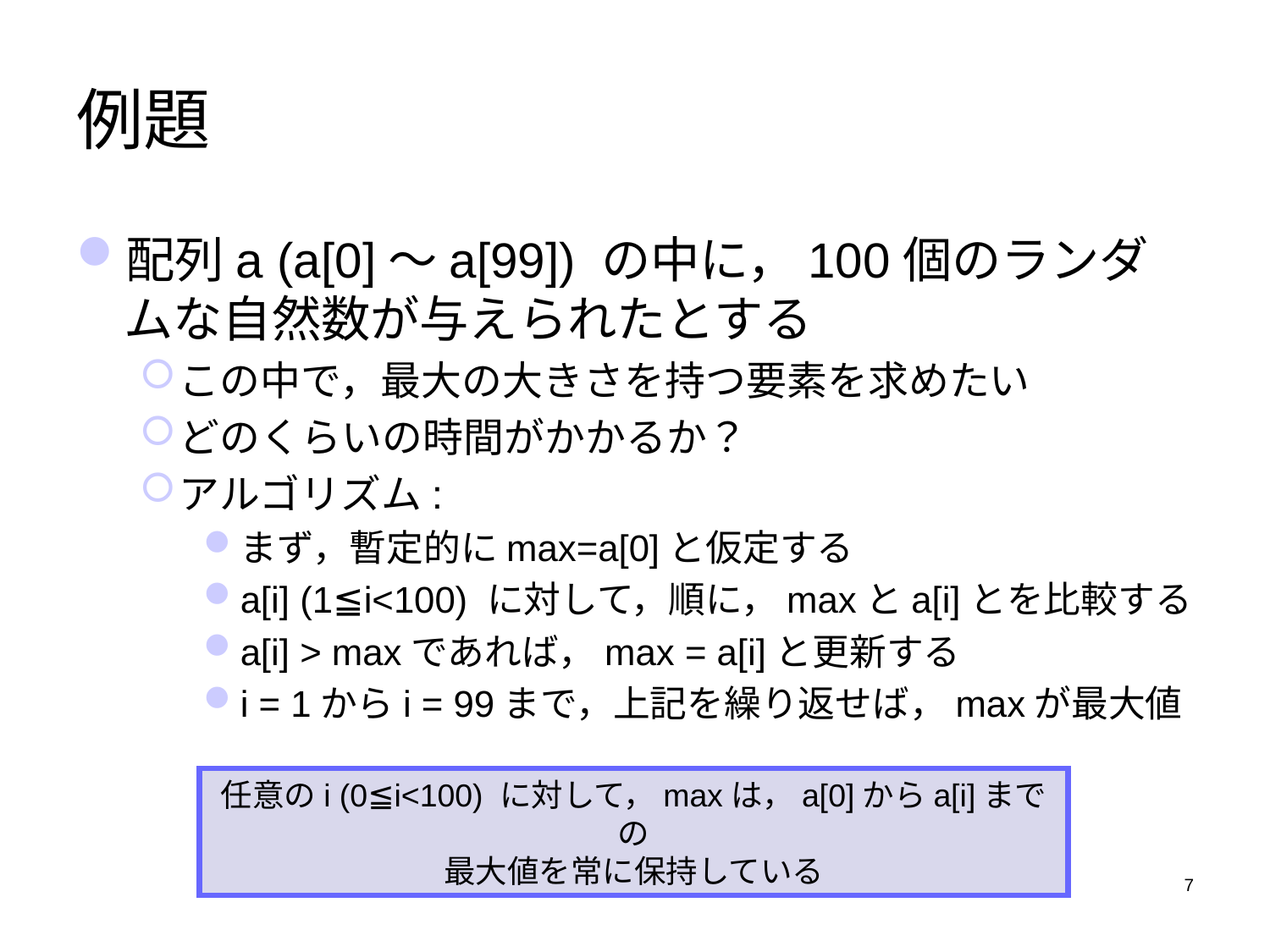

# 例題
配列a (a[0]～a[99]) の中に，100個のランダムな自然数が与えられたとする
この中で，最大の大きさを持つ要素を求めたい
どのくらいの時間がかかるか？
アルゴリズム:
まず，暫定的にmax=a[0]と仮定する
a[i] (1≦i<100) に対して，順に，maxとa[i]とを比較する
a[i] > maxであれば，max = a[i]と更新する
i = 1からi = 99まで，上記を繰り返せば，maxが最大値

任意のi (0≦i<100) に対して，maxは，a[0]からa[i]までの
最大値を常に保持している
7